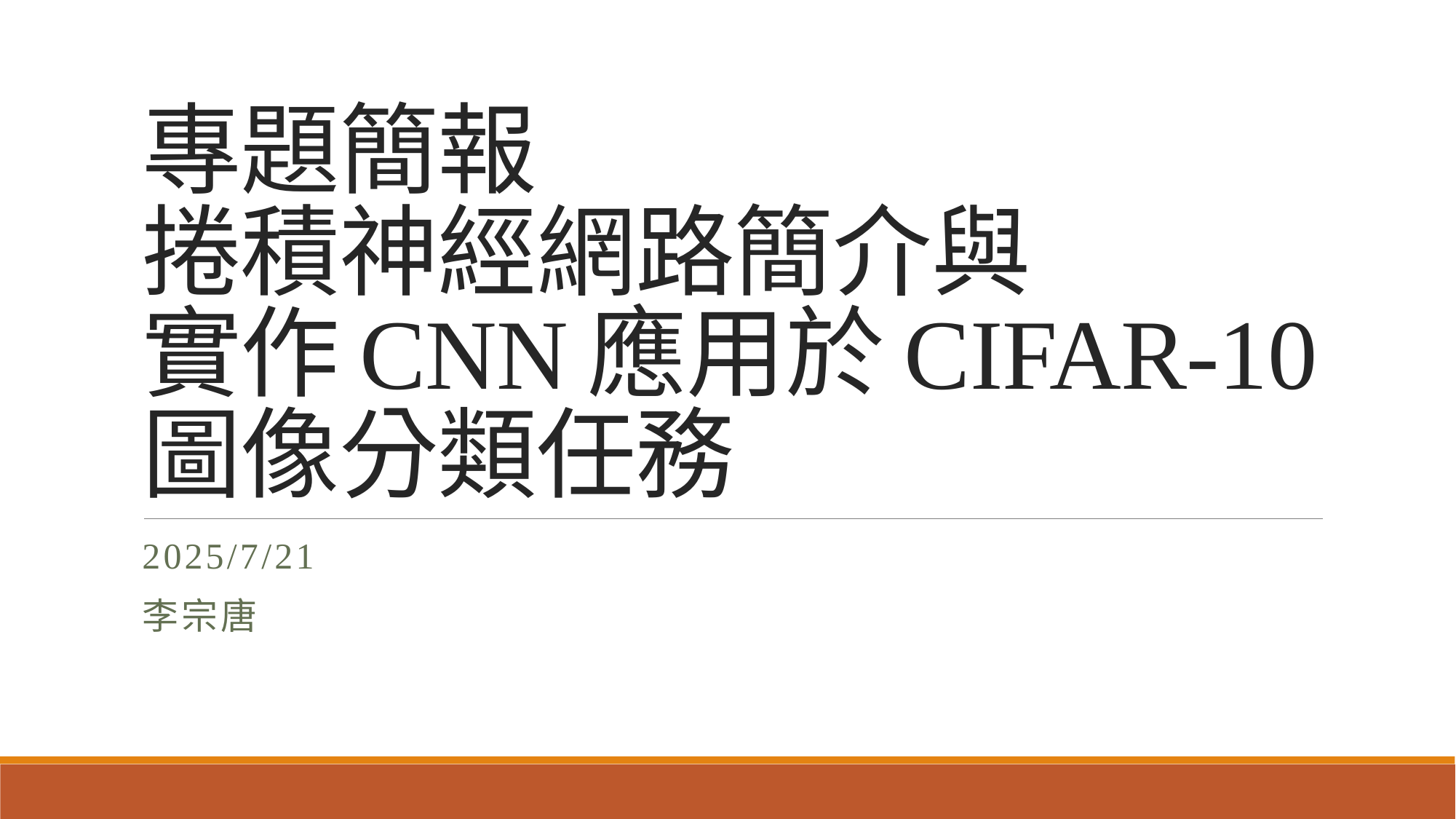

# 專題簡報 捲積神經網路簡介與 實作CNN應用於CIFAR-10 圖像分類任務
2025/7/21
李宗唐